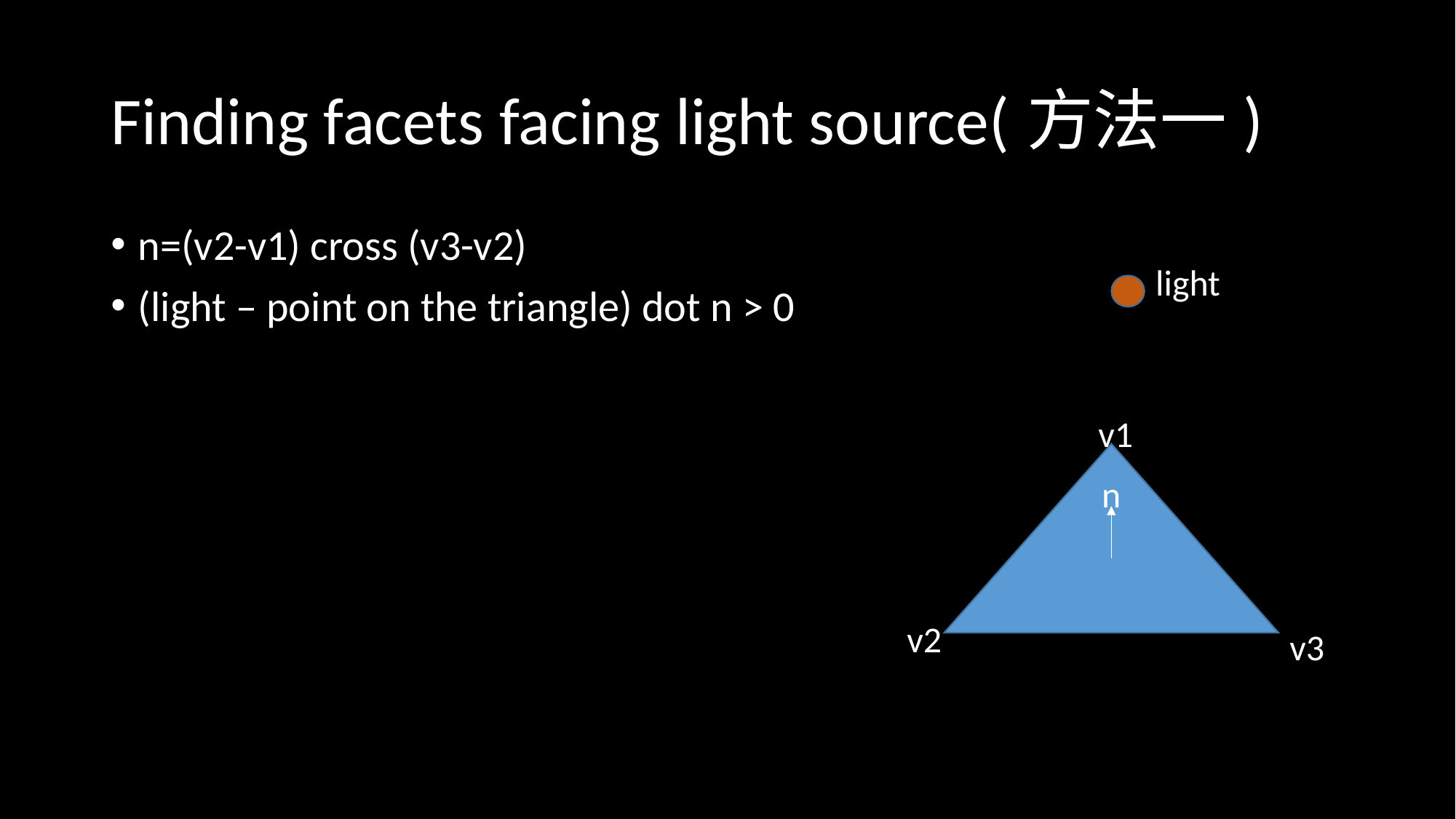

# Finding facets facing light source(方法一)
n=(v2-v1) cross (v3-v2)
(light – point on the triangle) dot n > 0
light

v1

n
v2
v3